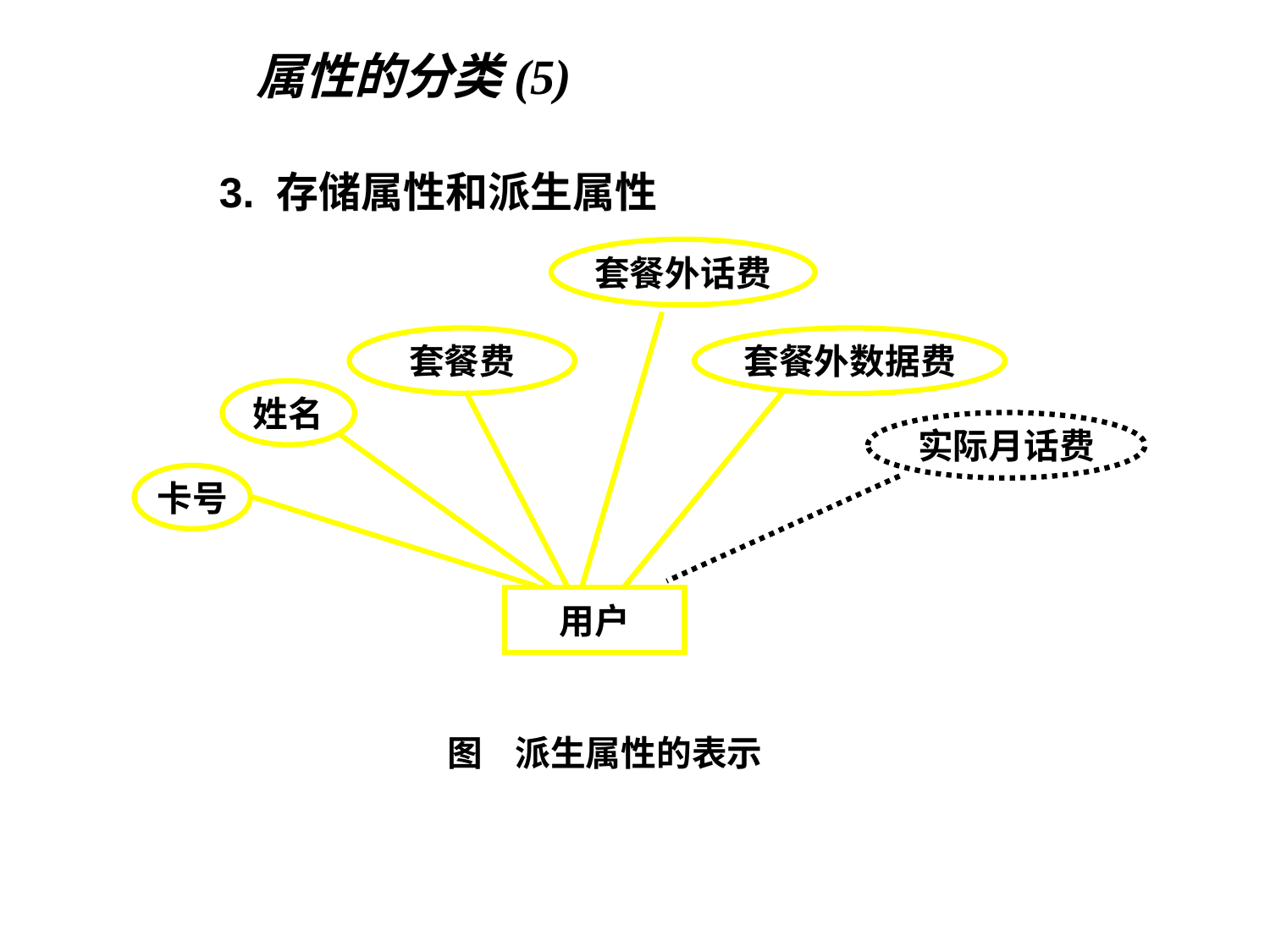

属性的分类(5)
3. 存储属性和派生属性
套餐外话费

套餐费
套餐外数据费
姓名

实际月话费

卡号

用户
图    派生属性的表示